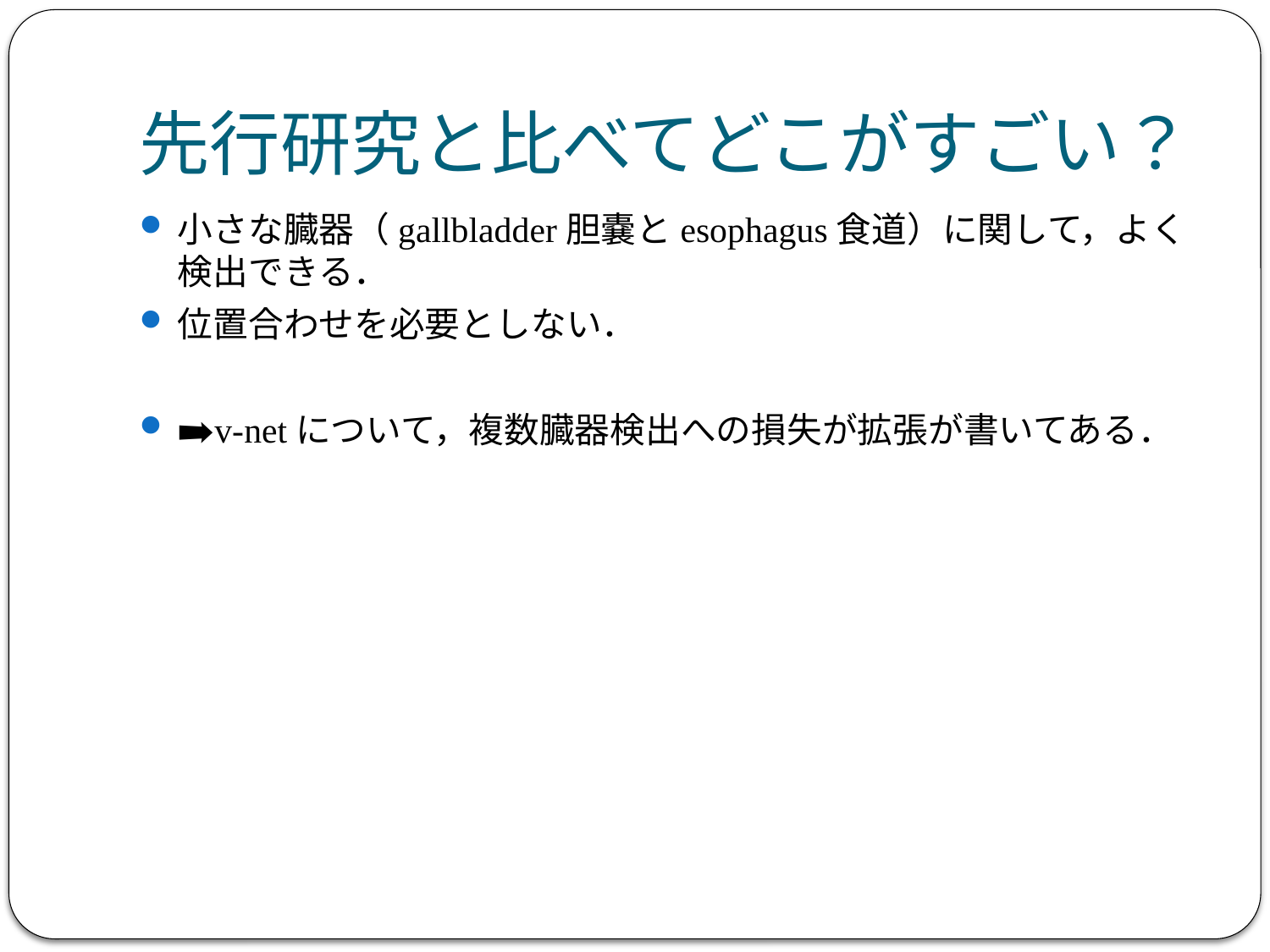

# 先行研究と比べてどこがすごい？
小さな臓器（gallbladder胆嚢とesophagus食道）に関して，よく検出できる．
位置合わせを必要としない．

➡v-netについて，複数臓器検出への損失が拡張が書いてある．